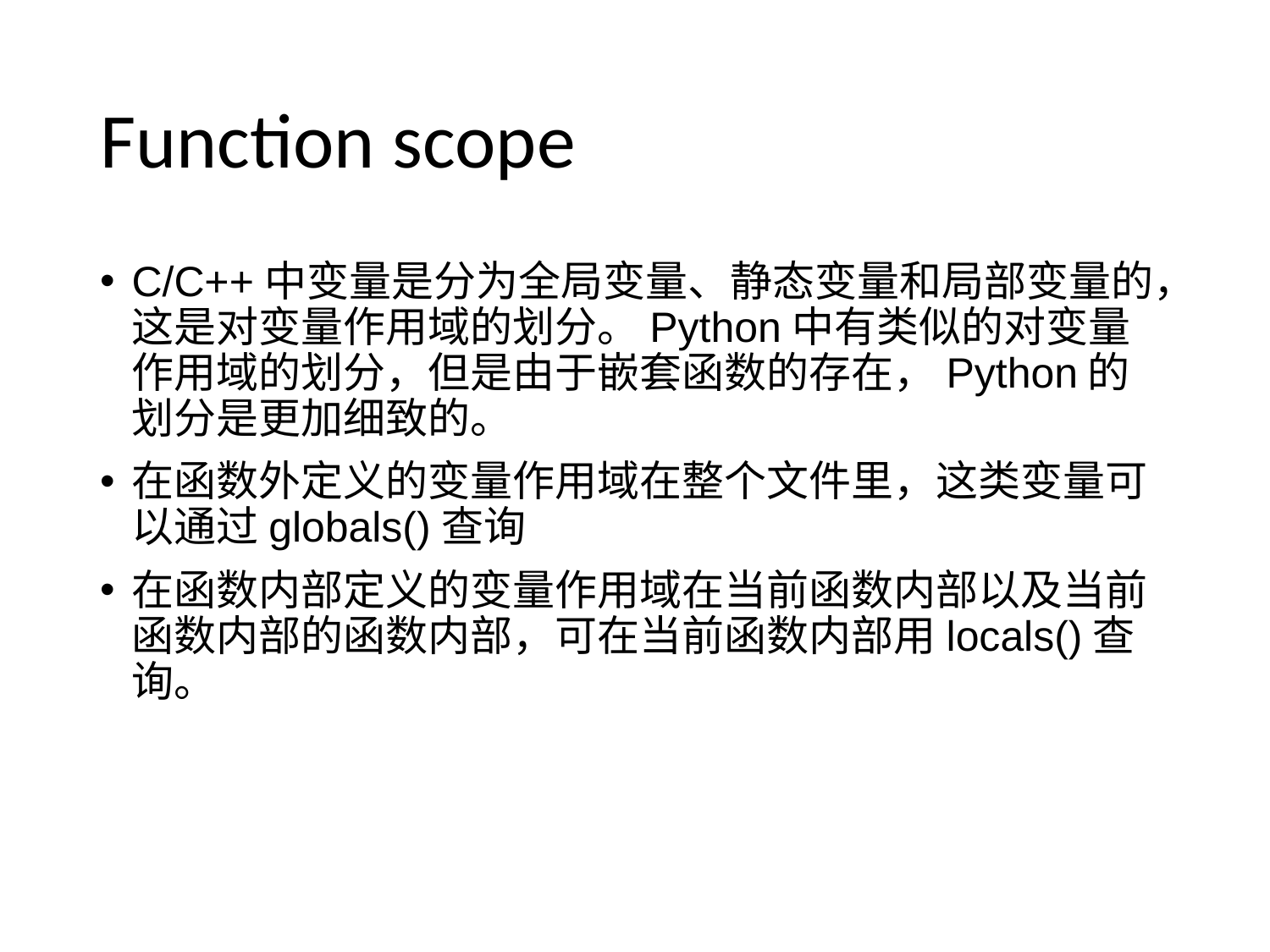

# Function scope
C/C++中变量是分为全局变量、静态变量和局部变量的，这是对变量作用域的划分。Python中有类似的对变量作用域的划分，但是由于嵌套函数的存在，Python的划分是更加细致的。
在函数外定义的变量作用域在整个文件里，这类变量可以通过globals()查询
在函数内部定义的变量作用域在当前函数内部以及当前函数内部的函数内部，可在当前函数内部用locals()查询。